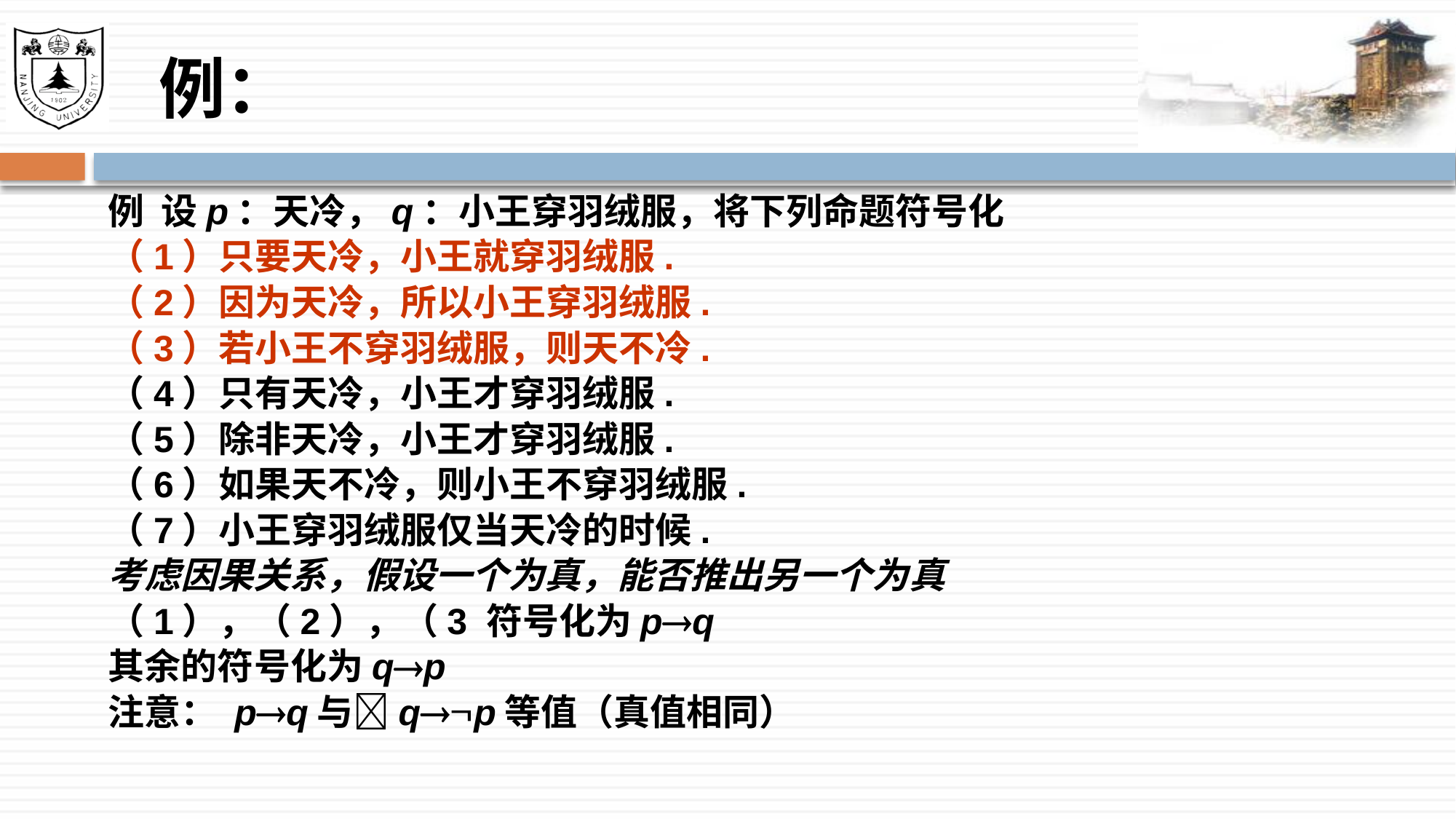

# 例：
例  设p：天冷，q：小王穿羽绒服，将下列命题符号化
（1）只要天冷，小王就穿羽绒服.
（2）因为天冷，所以小王穿羽绒服.
（3）若小王不穿羽绒服，则天不冷.
（4）只有天冷，小王才穿羽绒服.
（5）除非天冷，小王才穿羽绒服.
（6）如果天不冷，则小王不穿羽绒服.
（7）小王穿羽绒服仅当天冷的时候.
考虑因果关系，假设一个为真，能否推出另一个为真
（1），（2），（3 符号化为p→q
其余的符号化为q→p
注意： p→q与¬q→¬p等值（真值相同）